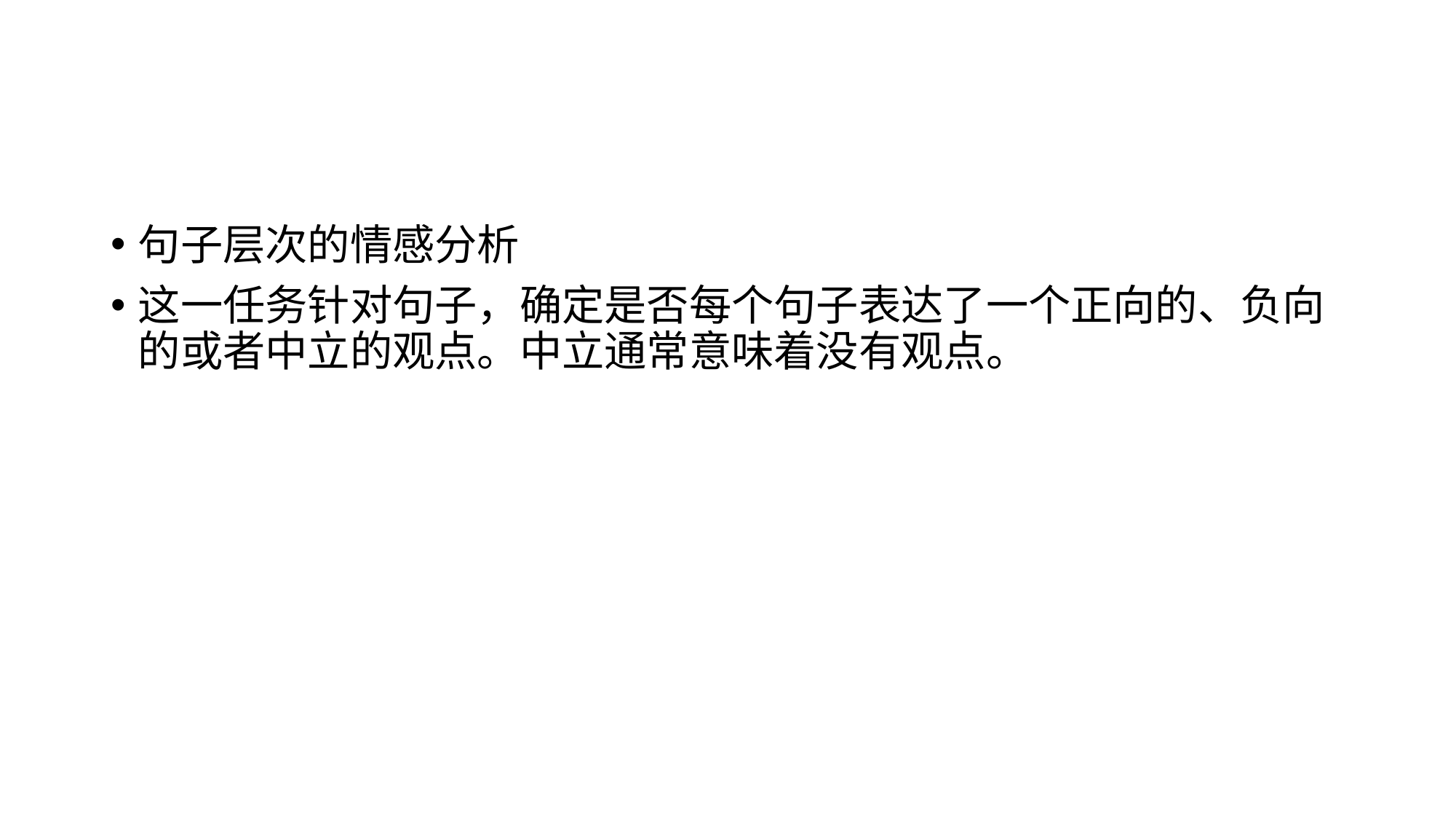

#
句子层次的情感分析
这一任务针对句子，确定是否每个句子表达了一个正向的、负向的或者中立的观点。中立通常意味着没有观点。